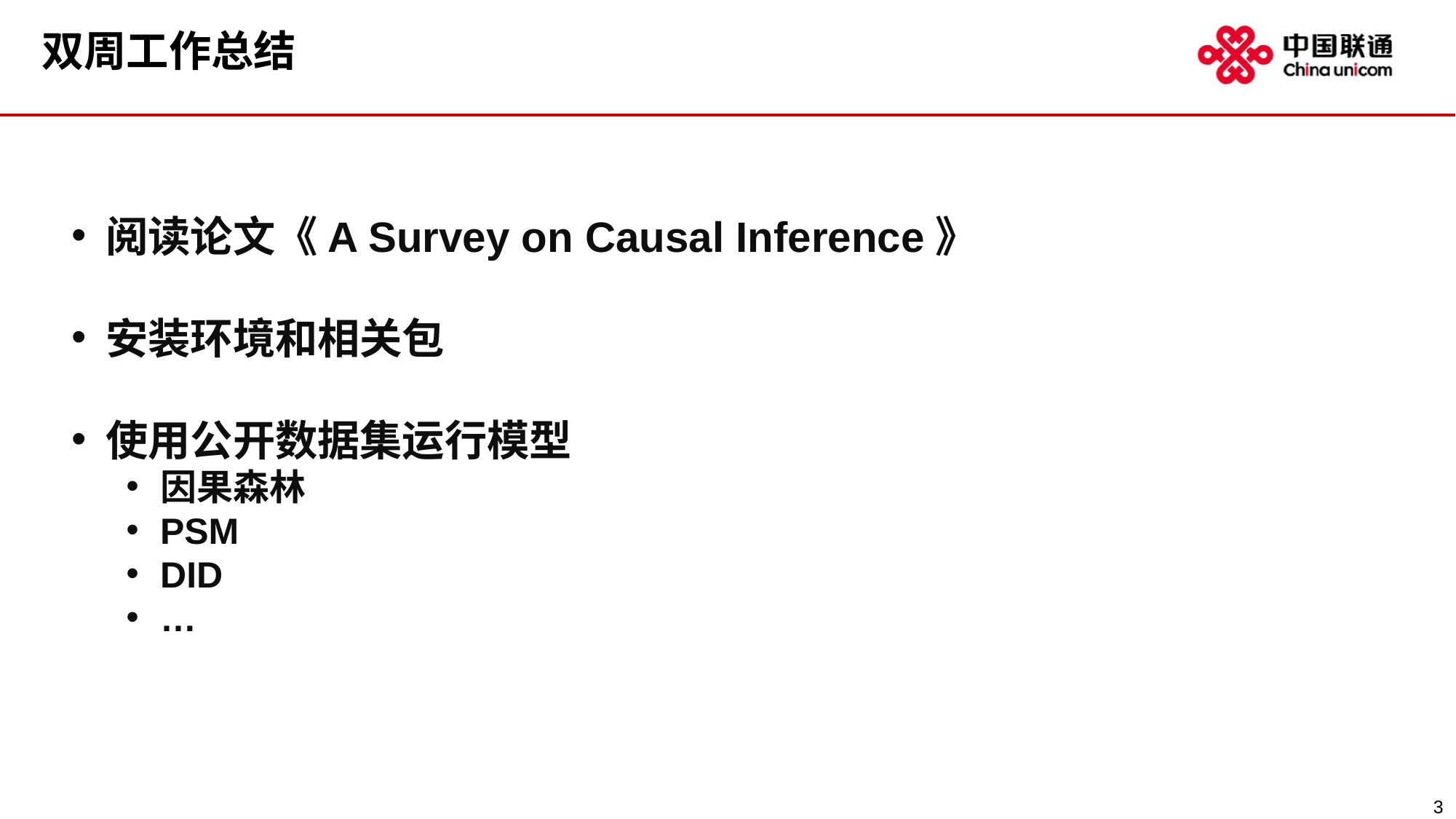

双周工作总结

阅读论文《A Survey on Causal Inference》

安装环境和相关包

使用公开数据集运行模型
因果森林
PSM
DID
…